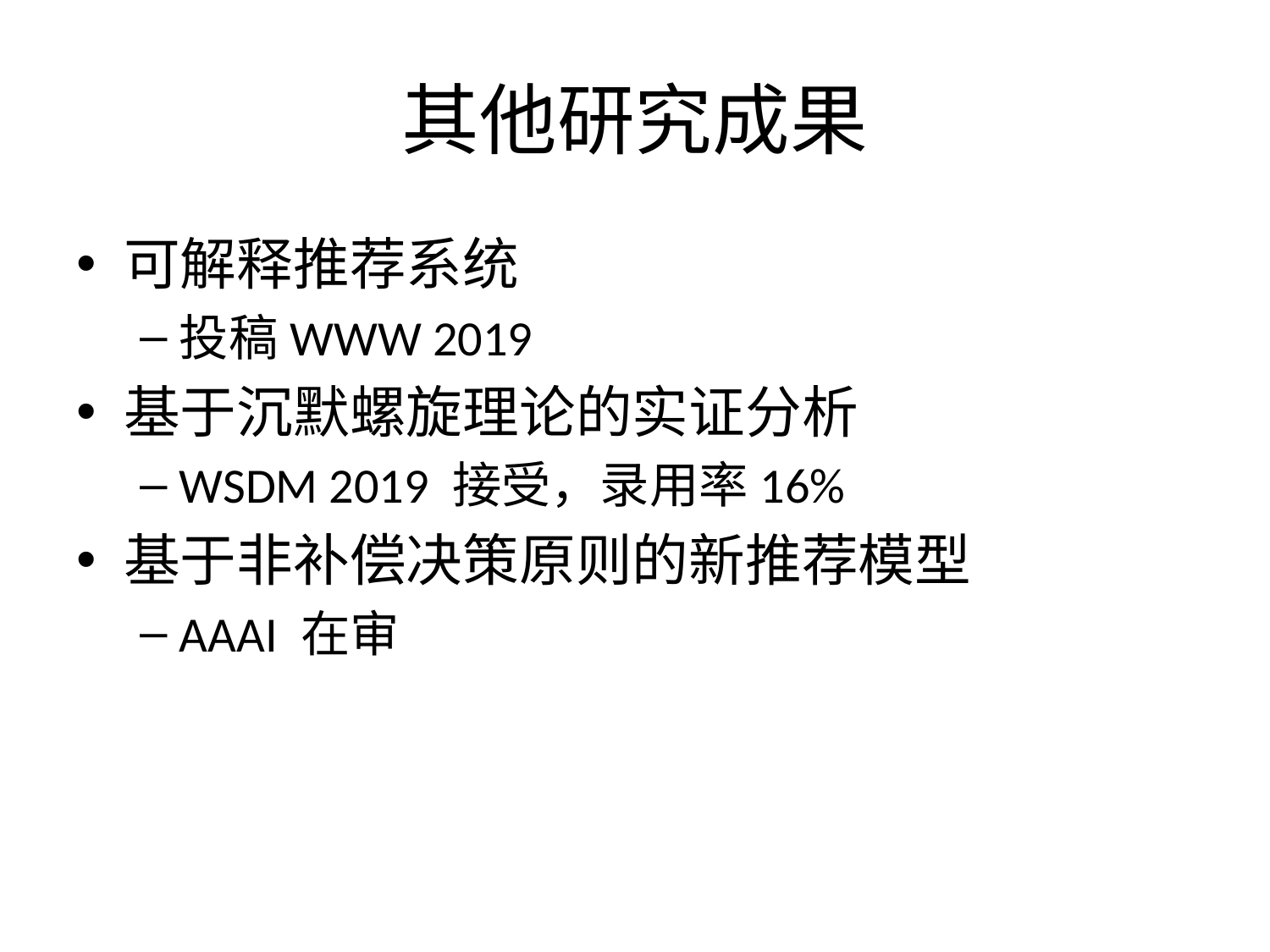

# 其他研究成果
可解释推荐系统
投稿WWW 2019
基于沉默螺旋理论的实证分析
WSDM 2019 接受，录用率16%
基于非补偿决策原则的新推荐模型
AAAI 在审